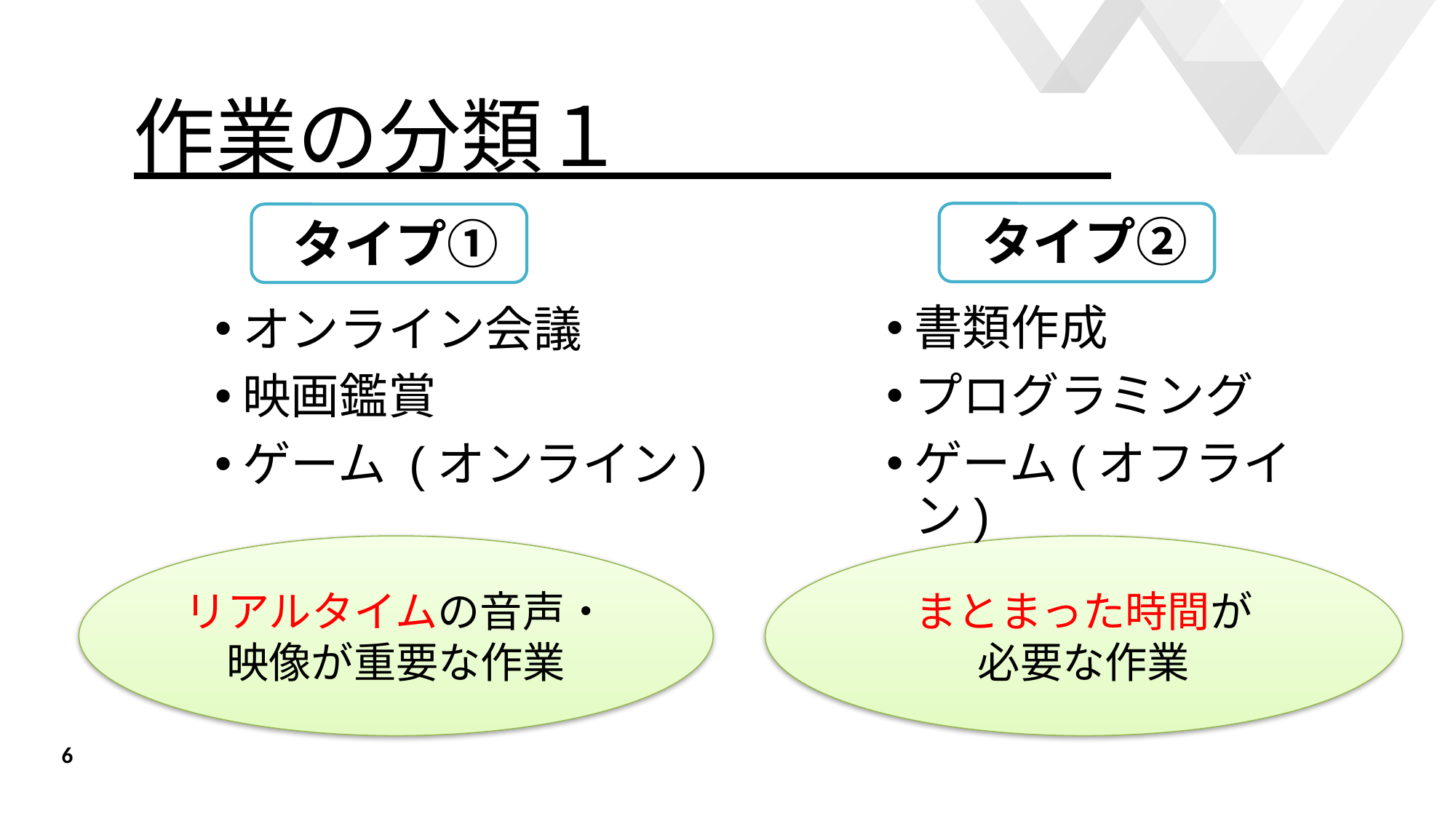

# 作業の分類１                      　.
タイプ②
書類作成
プログラミング
ゲーム(オフライン)
タイプ①
オンライン会議
映画鑑賞
ゲーム (オンライン)

Edit or modify the downloaded templates and claim /
pass off as your own work
リアルタイムの音声・映像が重要な作業
まとまった時間が
必要な作業
6